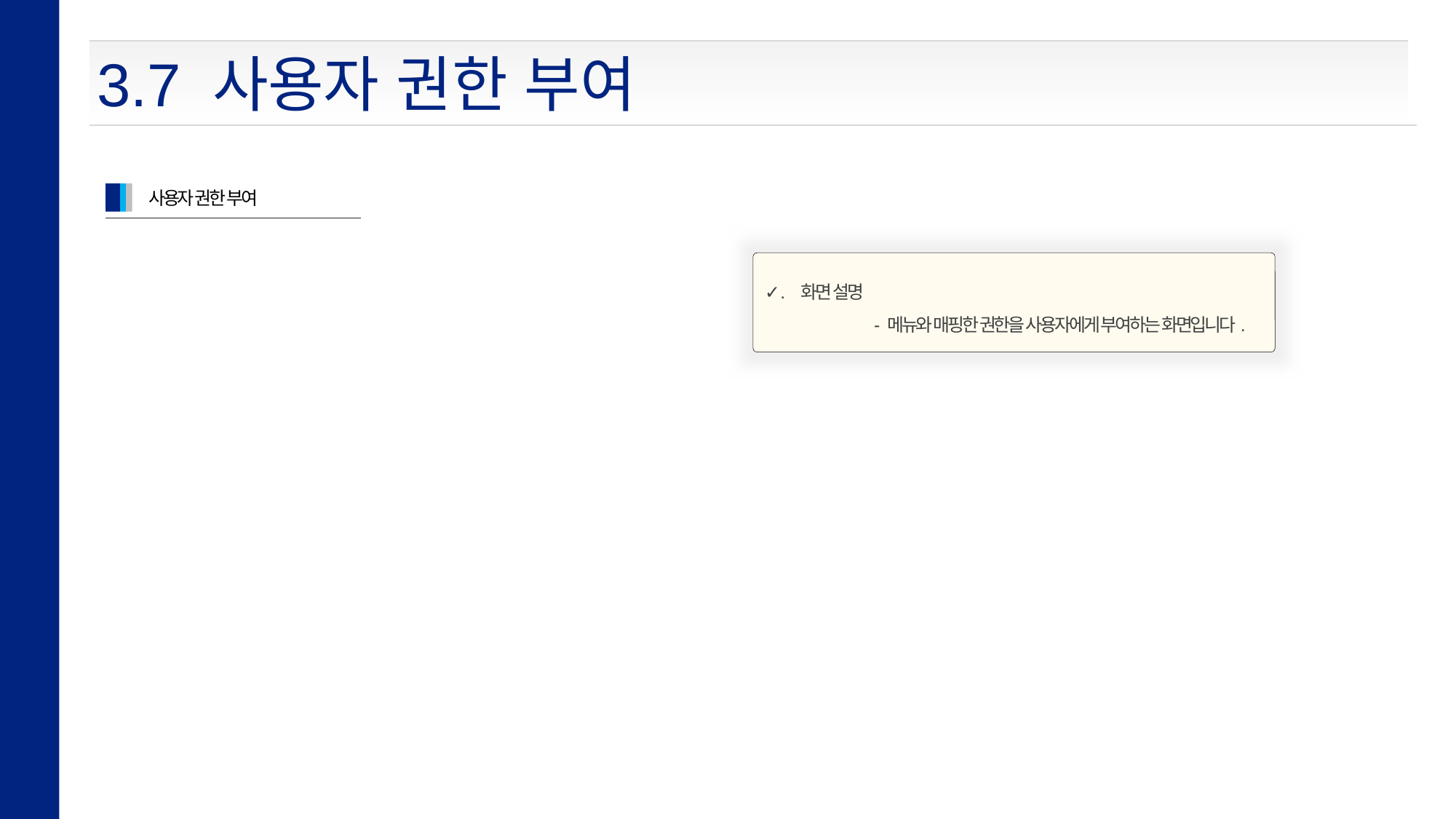

3.7 사용자 권한 부여
사용자 권한 부여

✓.    화면 설명
	- 메뉴와 매핑한 권한을 사용자에게 부여하는 화면입니다.